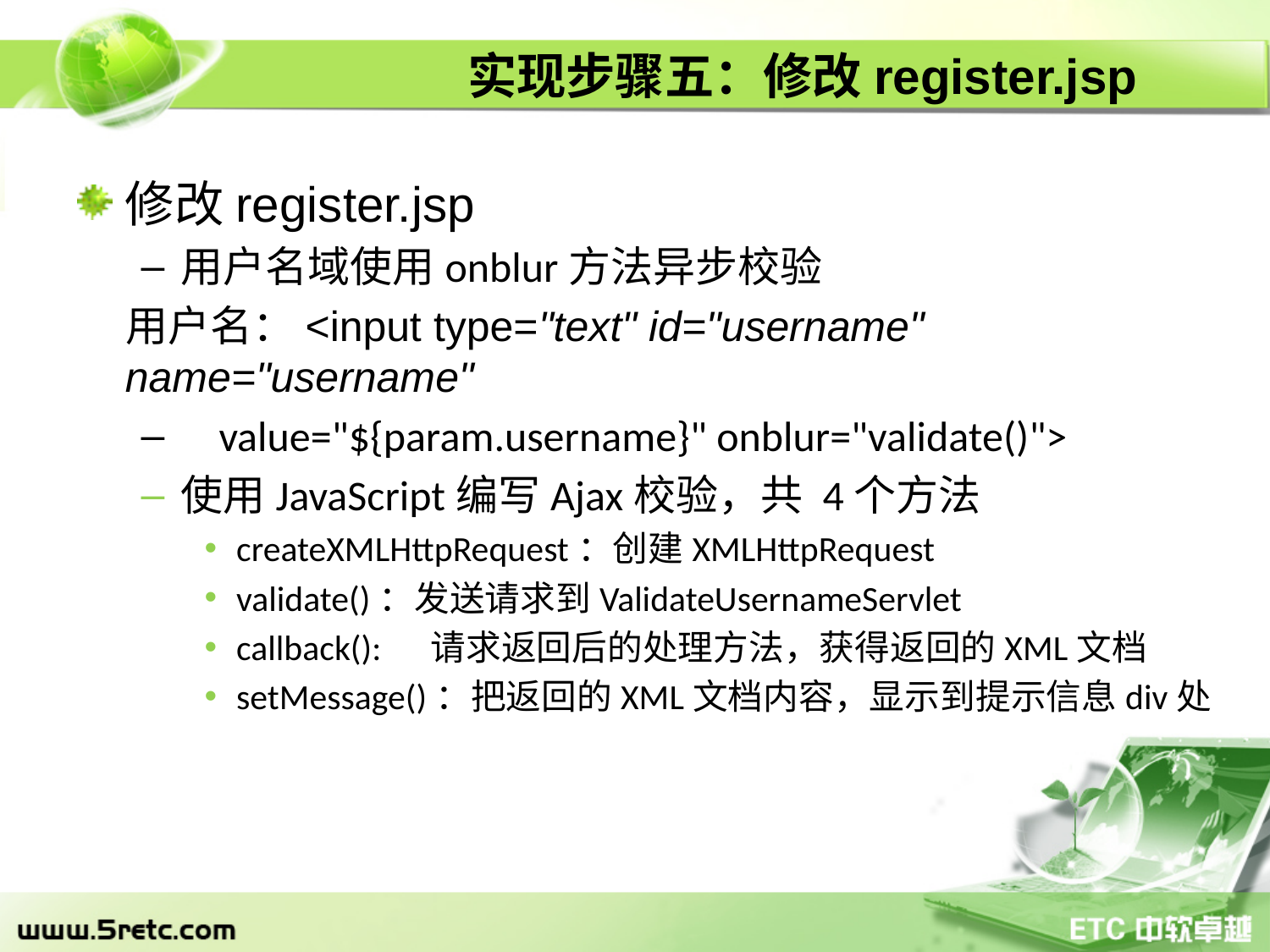

# 实现步骤五：修改register.jsp
修改register.jsp
用户名域使用onblur方法异步校验
    用户名：<input type="text" id="username" name="username"
    value="${param.username}" onblur="validate()">
使用JavaScript编写Ajax校验，共 4个方法
createXMLHttpRequest：创建XMLHttpRequest
validate()：发送请求到ValidateUsernameServlet
callback():     请求返回后的处理方法，获得返回的XML文档
setMessage()：把返回的XML文档内容，显示到提示信息div处